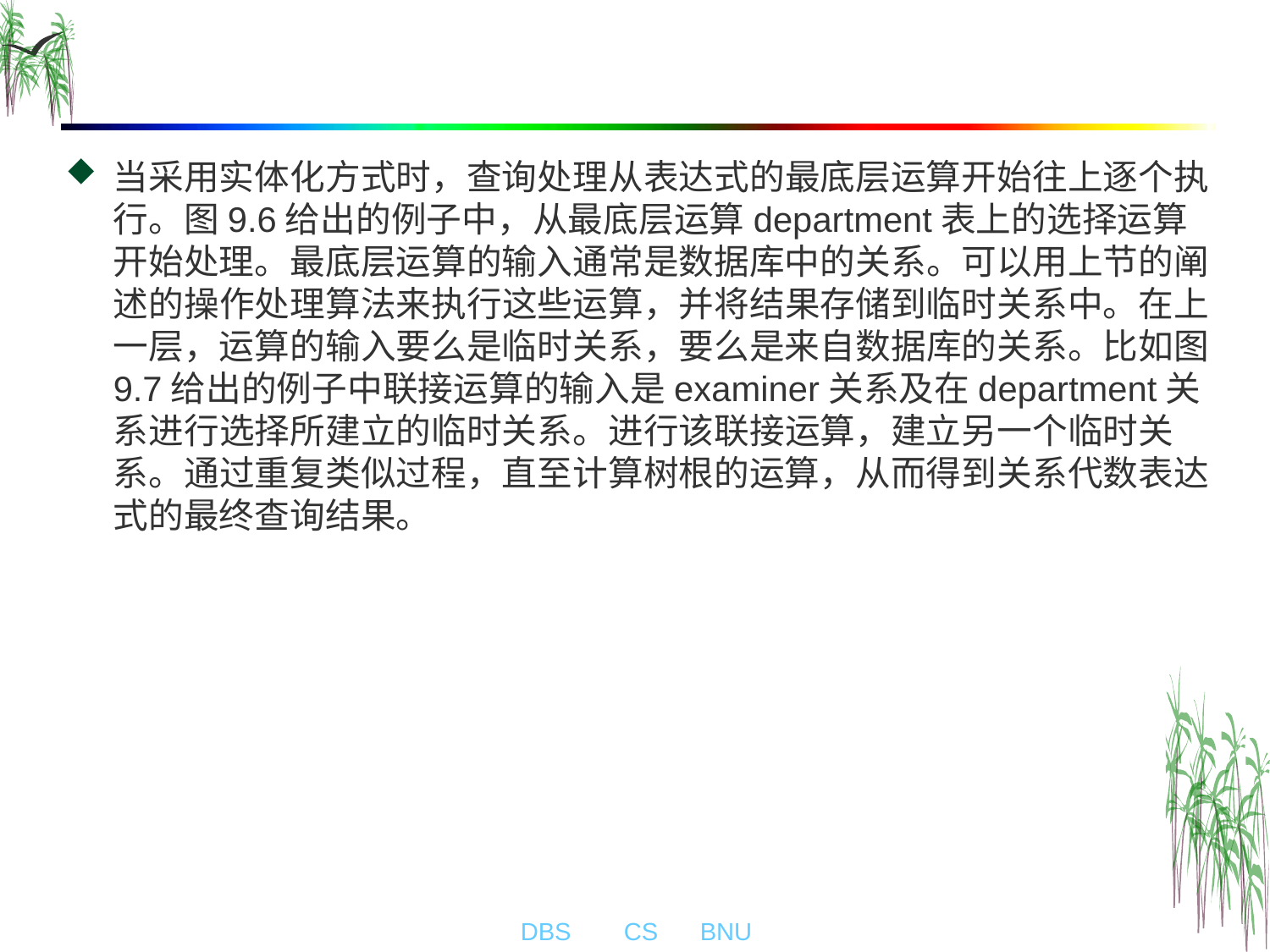

#
当采用实体化方式时，查询处理从表达式的最底层运算开始往上逐个执行。图9.6给出的例子中，从最底层运算department表上的选择运算开始处理。最底层运算的输入通常是数据库中的关系。可以用上节的阐述的操作处理算法来执行这些运算，并将结果存储到临时关系中。在上一层，运算的输入要么是临时关系，要么是来自数据库的关系。比如图9.7给出的例子中联接运算的输入是examiner关系及在department关系进行选择所建立的临时关系。进行该联接运算，建立另一个临时关系。通过重复类似过程，直至计算树根的运算，从而得到关系代数表达式的最终查询结果。